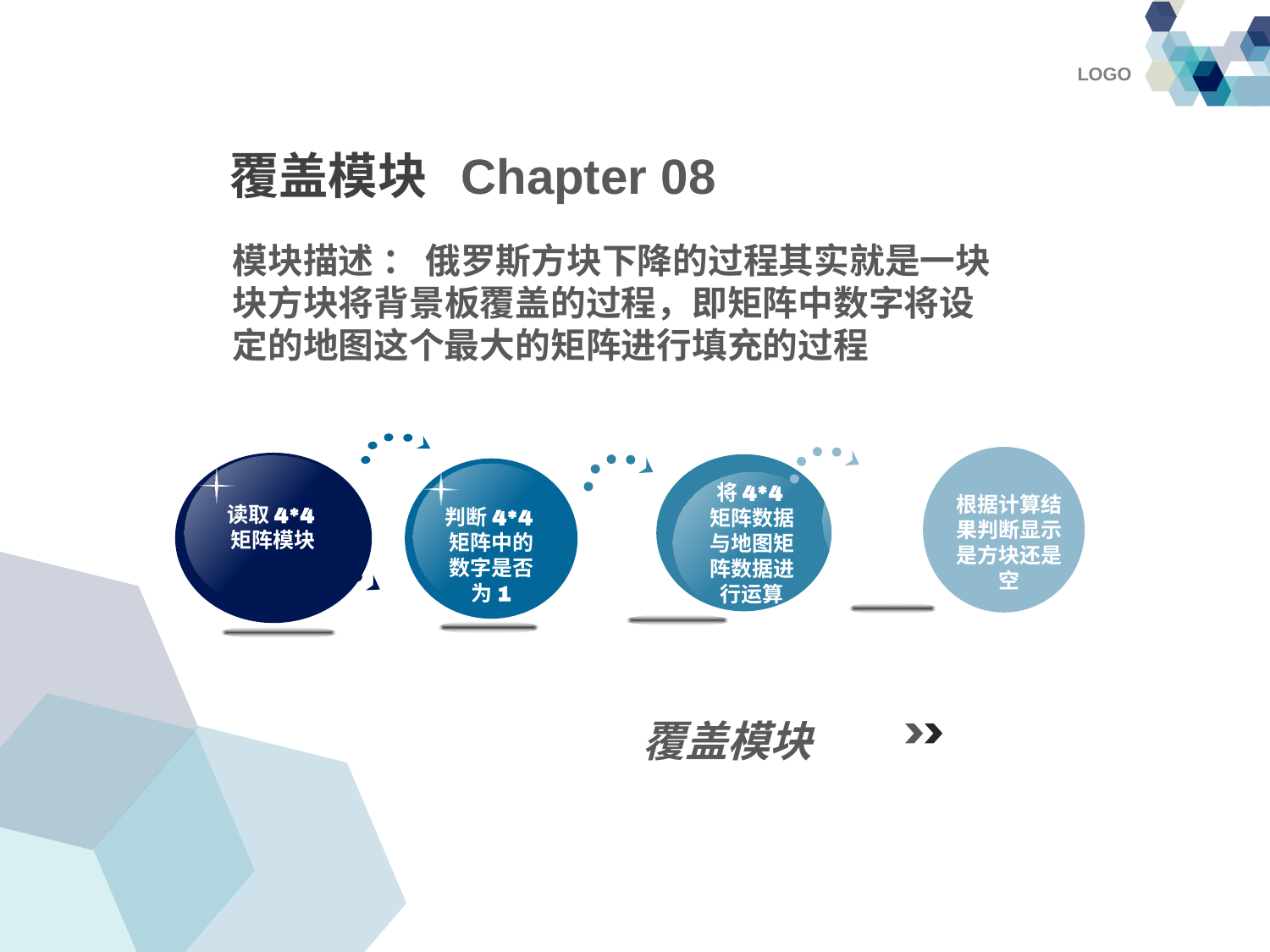

# 覆盖模块  Chapter 08
模块描述 ： 俄罗斯方块下降的过程其实就是一块块方块将背景板覆盖的过程，即矩阵中数字将设定的地图这个最大的矩阵进行填充的过程

读取4*4矩阵模块

将4*4矩阵数据与地图矩阵数据进行运算

判断4*4矩阵中的数字是否为1

根据计算结果判断显示是方块还是空

覆盖模块